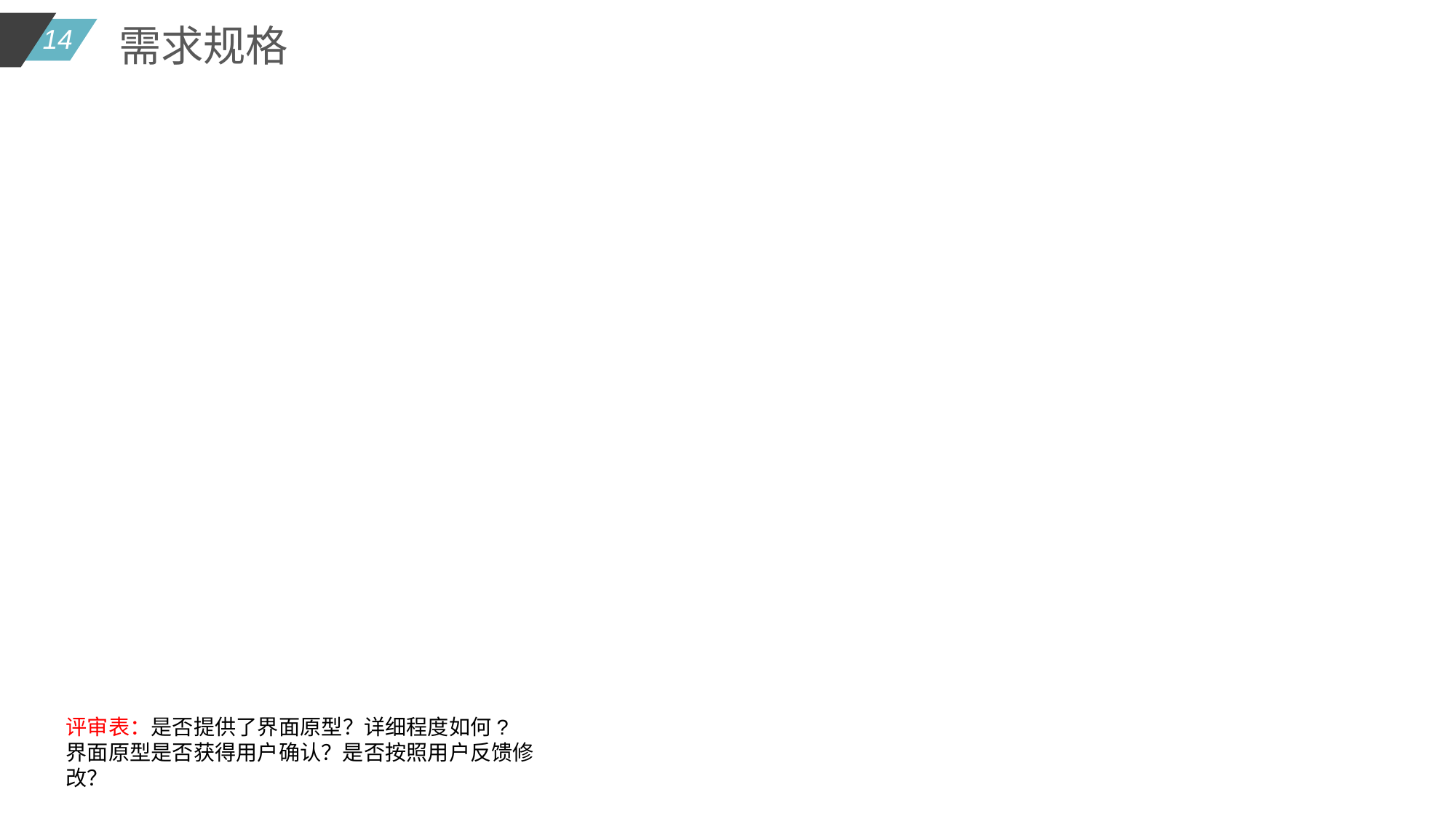

需求规格
评审表：是否提供了界面原型？详细程度如何?
界面原型是否获得用户确认？是否按照用户反馈修改？